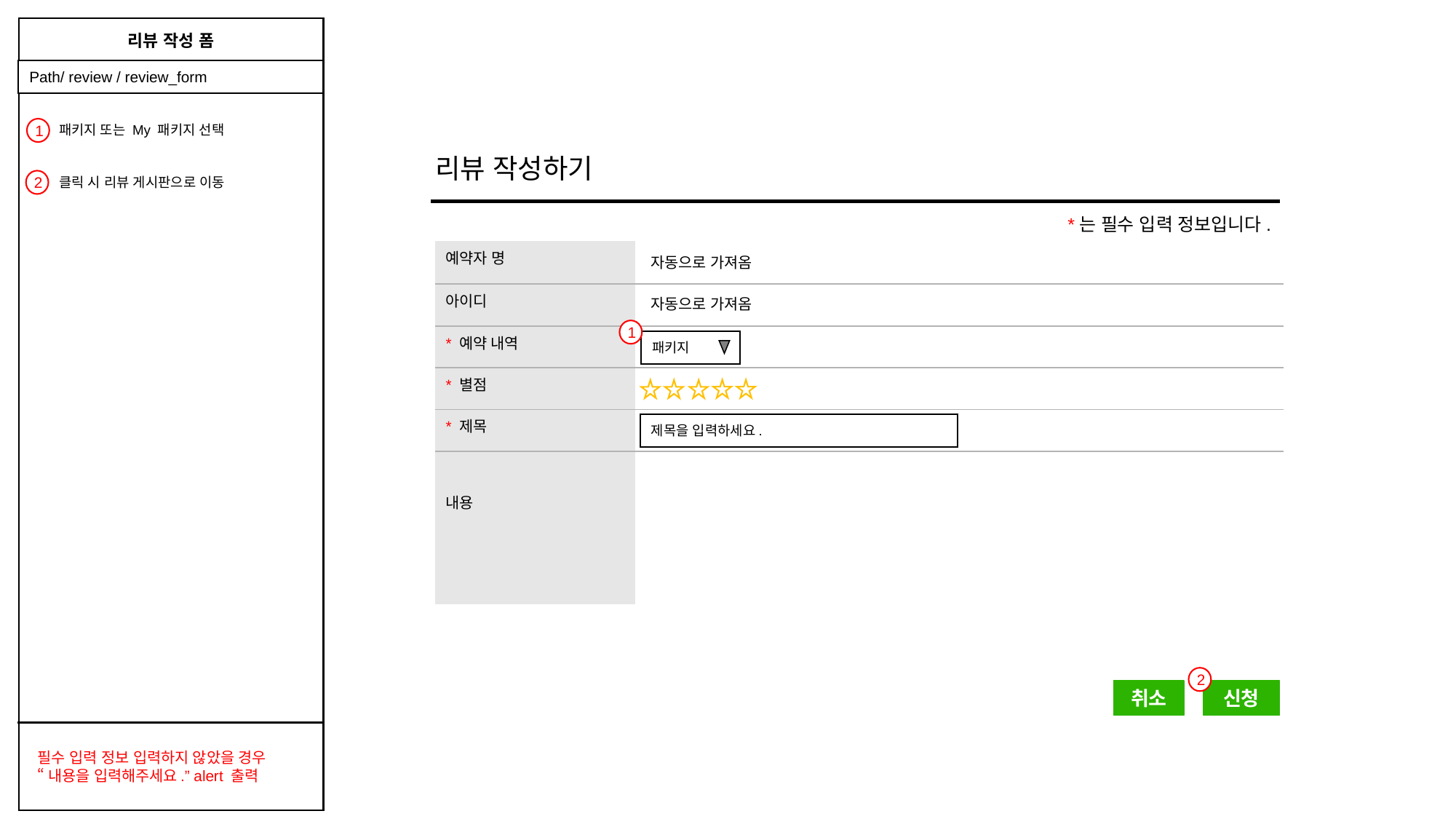

리뷰 작성 폼
Path/ review / review_form

패키지 또는 My 패키지 선택
1
리뷰 작성하기
클릭 시 리뷰 게시판으로 이동
2
*는 필수 입력 정보입니다.
| 예약자 명 |  |
| --- | --- |
| 아이디 |  |
| \* 예약 내역 |  |
| \* 별점 |  |
| \* 제목 |  |
| 내용 |  |
자동으로 가져옴
자동으로 가져옴
1
패키지

제목을 입력하세요.
2
취소
신청
필수 입력 정보 입력하지 않았을 경우
“내용을 입력해주세요.” alert 출력